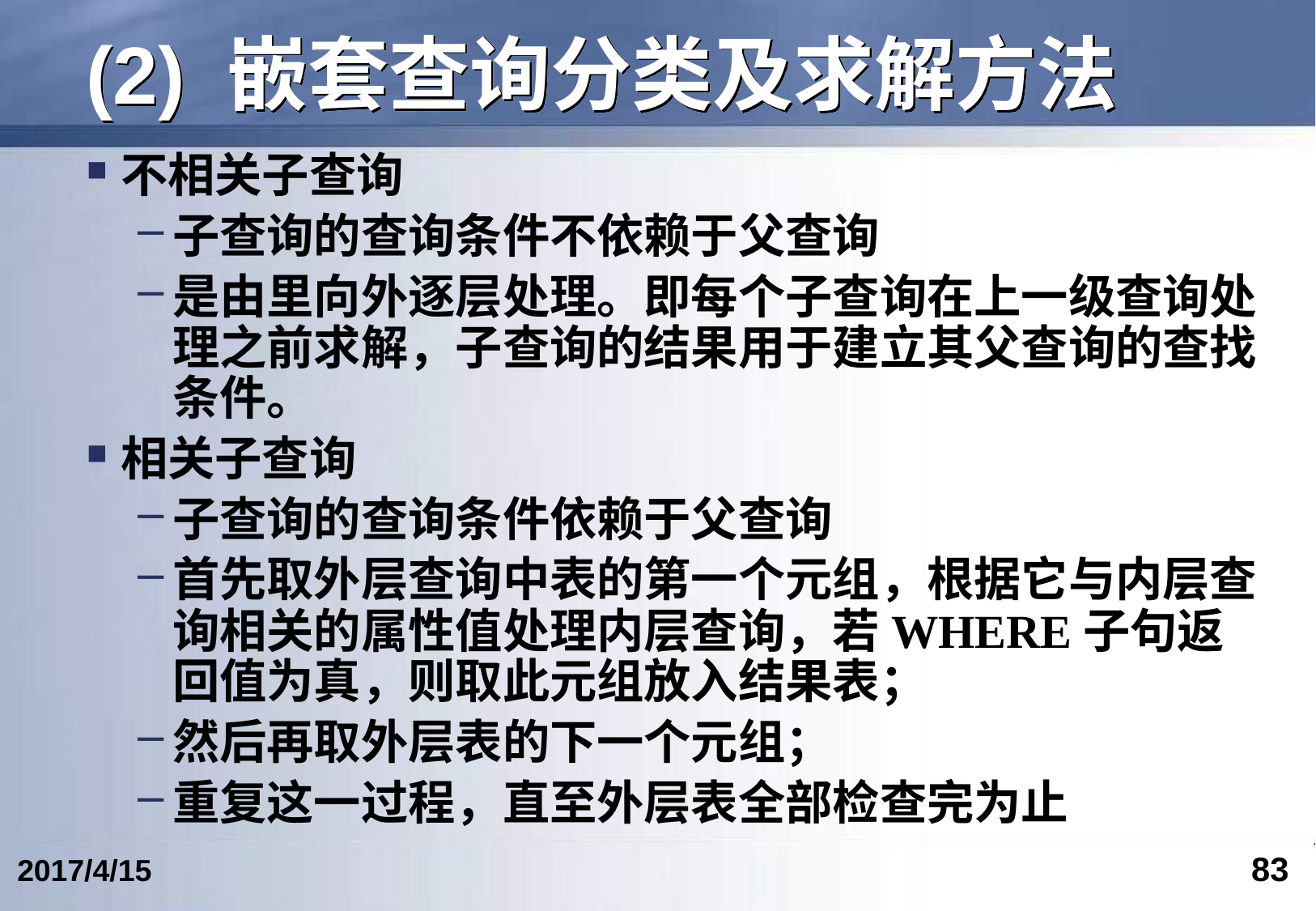

# (2) 嵌套查询分类及求解方法
不相关子查询
子查询的查询条件不依赖于父查询
是由里向外逐层处理。即每个子查询在上一级查询处理之前求解，子查询的结果用于建立其父查询的查找条件。
相关子查询
子查询的查询条件依赖于父查询
首先取外层查询中表的第一个元组，根据它与内层查询相关的属性值处理内层查询，若WHERE子句返回值为真，则取此元组放入结果表；
然后再取外层表的下一个元组；
重复这一过程，直至外层表全部检查完为止
83
2017/4/15